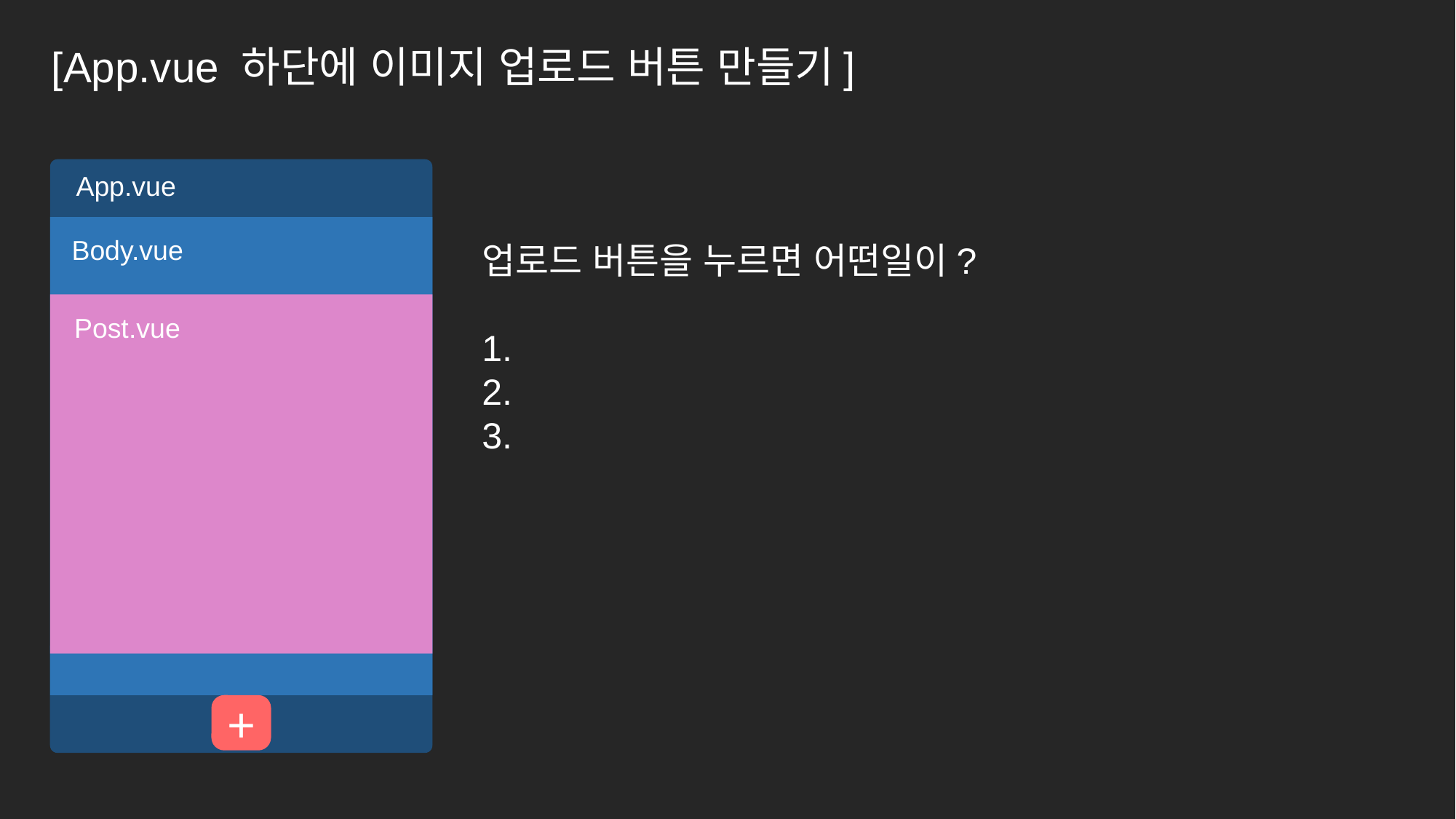

[App.vue 하단에 이미지 업로드 버튼 만들기]

  App.vue

Body.vue
업로드 버튼을 누르면 어떤일이?

1.
2.
3.

Post.vue
+